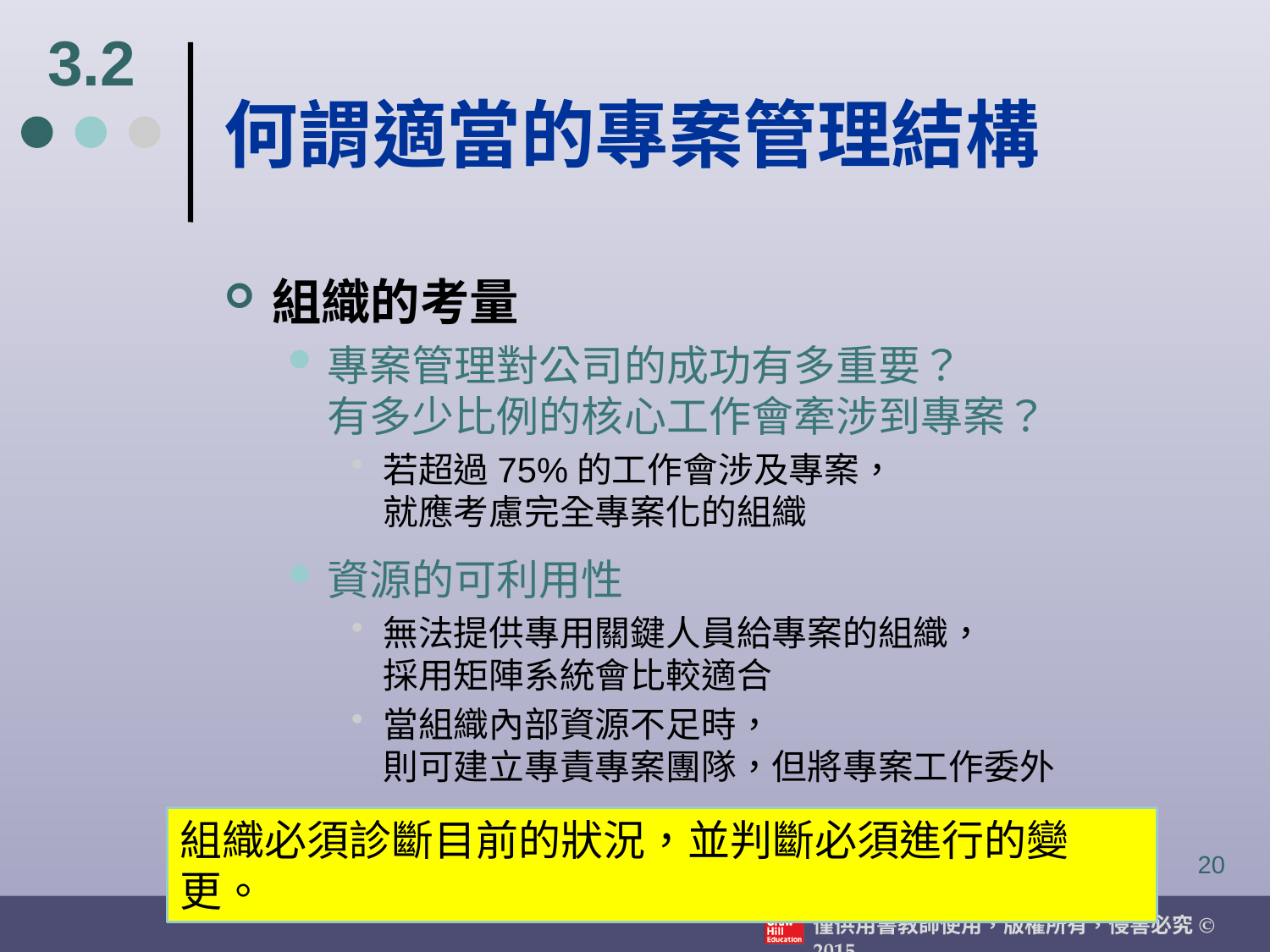

3.2
# 何謂適當的專案管理結構
組織的考量
專案管理對公司的成功有多重要？
有多少比例的核心工作會牽涉到專案？
若超過75%的工作會涉及專案，
就應考慮完全專案化的組織
資源的可利用性
無法提供專用關鍵人員給專案的組織，
採用矩陣系統會比較適合
當組織內部資源不足時，
則可建立專責專案團隊，但將專案工作委外
組織必須診斷目前的狀況，並判斷必須進行的變更。
20